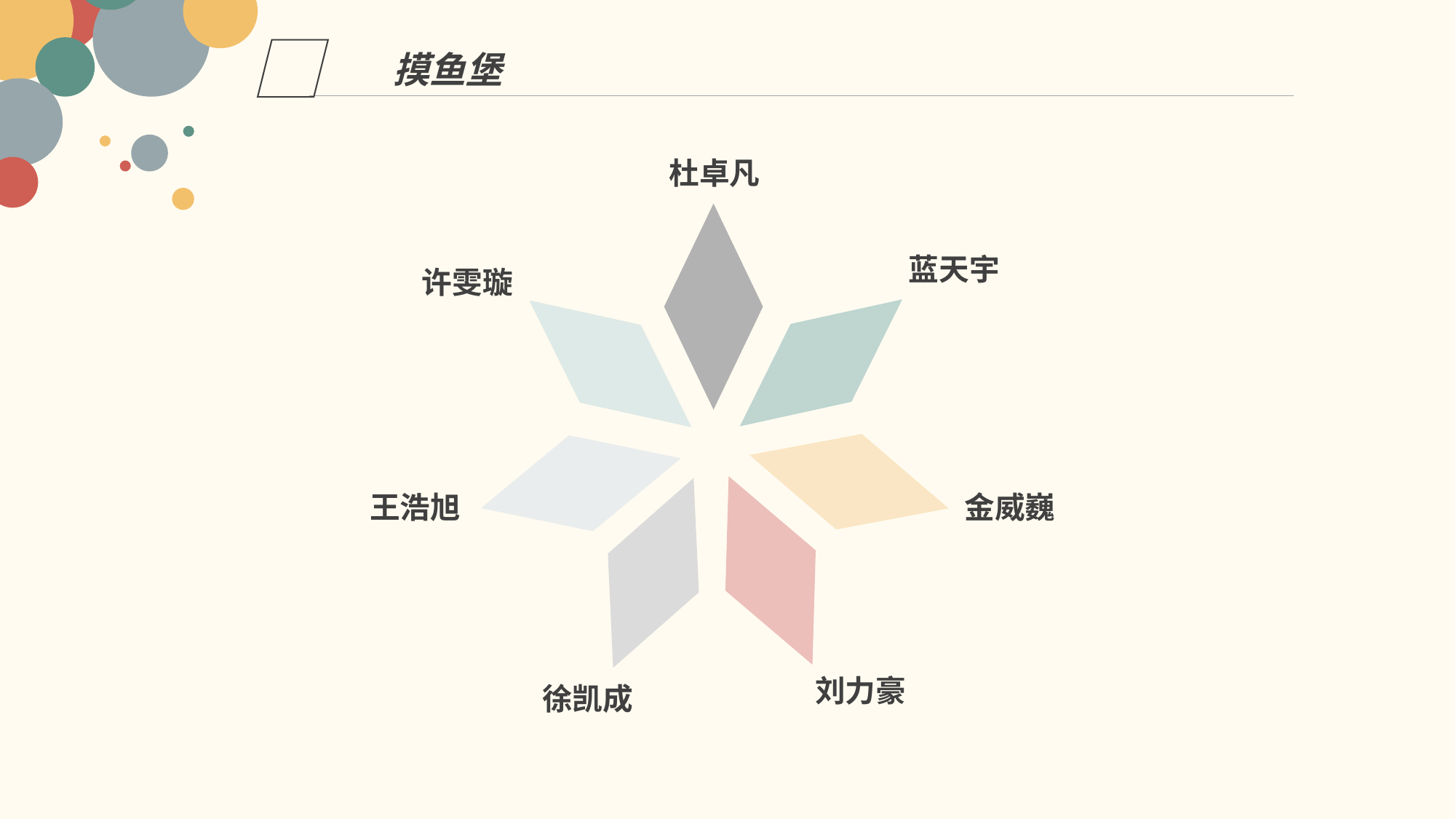

摸鱼堡
杜卓凡

蓝天宇

许雯璇

王浩旭

金威巍
刘力豪

徐凯成